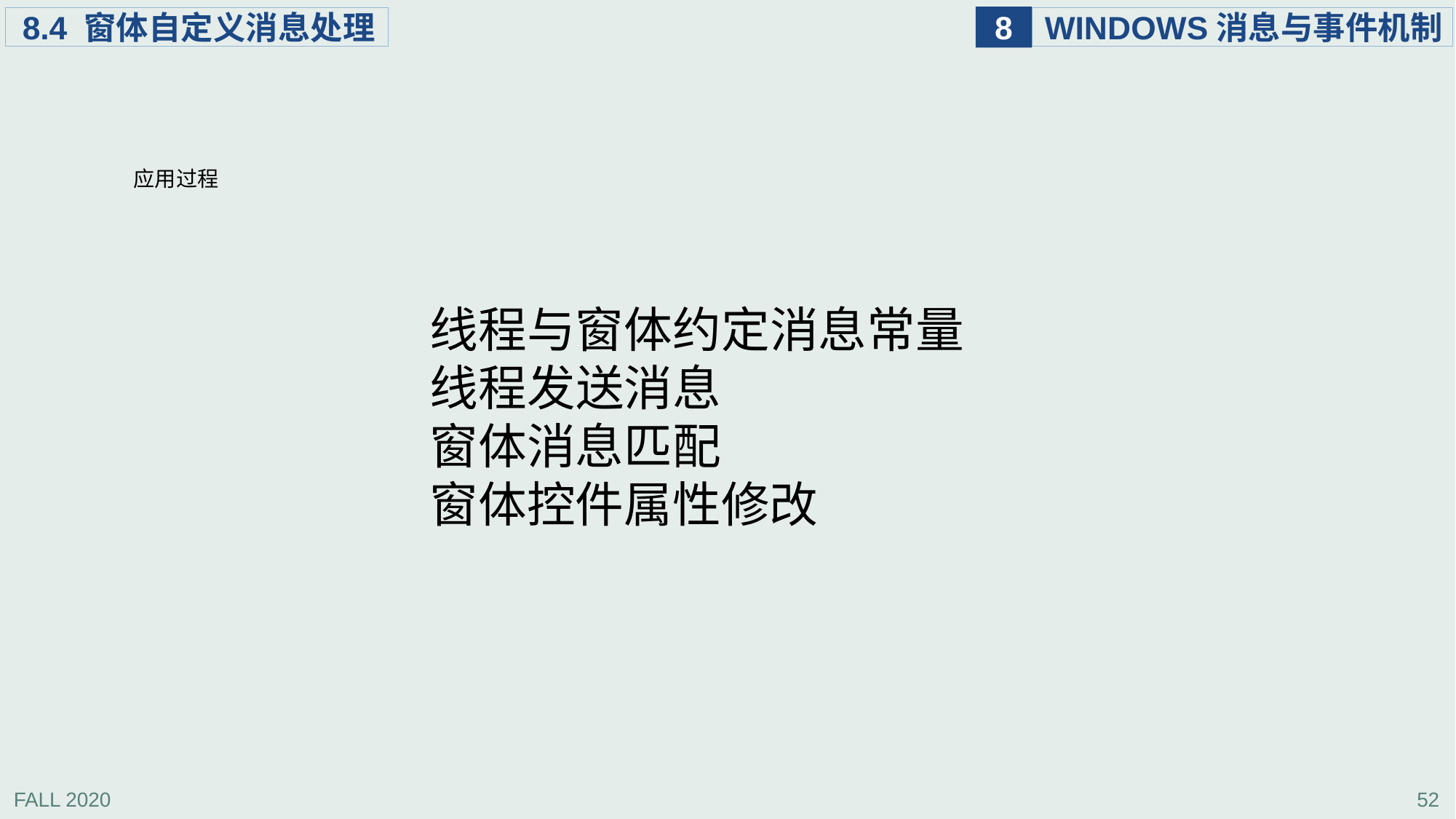

应用过程
 线程与窗体约定消息常量
 线程发送消息
 窗体消息匹配
 窗体控件属性修改